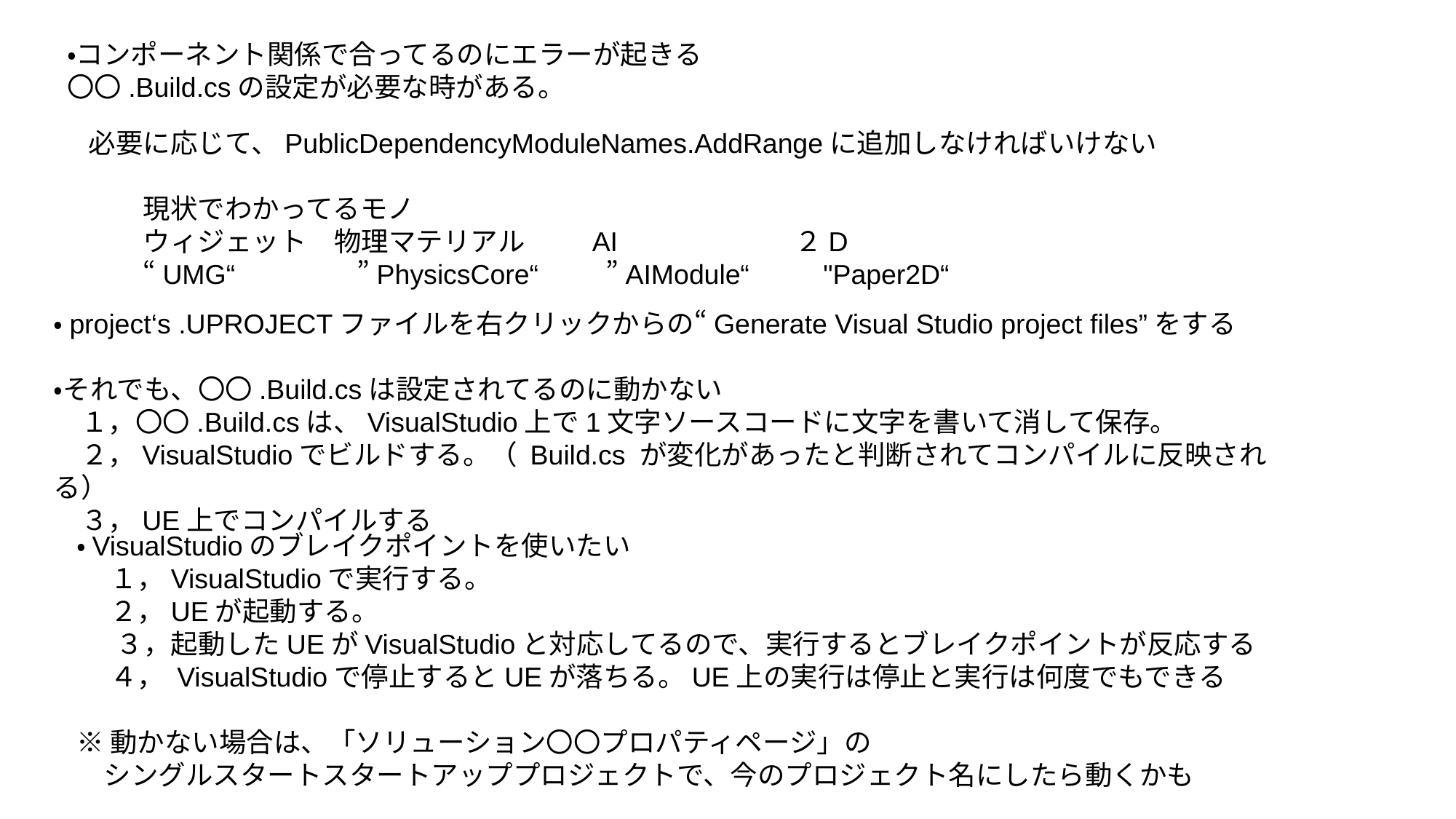

・コンポーネント関係で合ってるのにエラーが起きる
〇〇.Build.csの設定が必要な時がある。
必要に応じて、PublicDependencyModuleNames.AddRangeに追加しなければいけない

　　現状でわかってるモノ
　　ウィジェット　物理マテリアル　　 AI　　　　　 　２D
　　“UMG“　　　　 ”PhysicsCore“　　 ”AIModule“　　 "Paper2D“

・project‘s .UPROJECTファイルを右クリックからの“Generate Visual Studio project files”をする

・それでも、〇〇.Build.csは設定されてるのに動かない
　１，〇〇.Build.csは、VisualStudio上で1文字ソースコードに文字を書いて消して保存。
　２，VisualStudioでビルドする。（ Build.cs が変化があったと判断されてコンパイルに反映される）
　３，UE上でコンパイルする
・VisualStudioのブレイクポイントを使いたい
　 １，VisualStudioで実行する。
　 ２，UEが起動する。
 　３，起動したUEがVisualStudioと対応してるので、実行するとブレイクポイントが反応する
　 ４， VisualStudioで停止するとUEが落ちる。UE上の実行は停止と実行は何度でもできる

※動かない場合は、「ソリューション〇〇プロパティページ」の
　シングルスタートスタートアッププロジェクトで、今のプロジェクト名にしたら動くかも